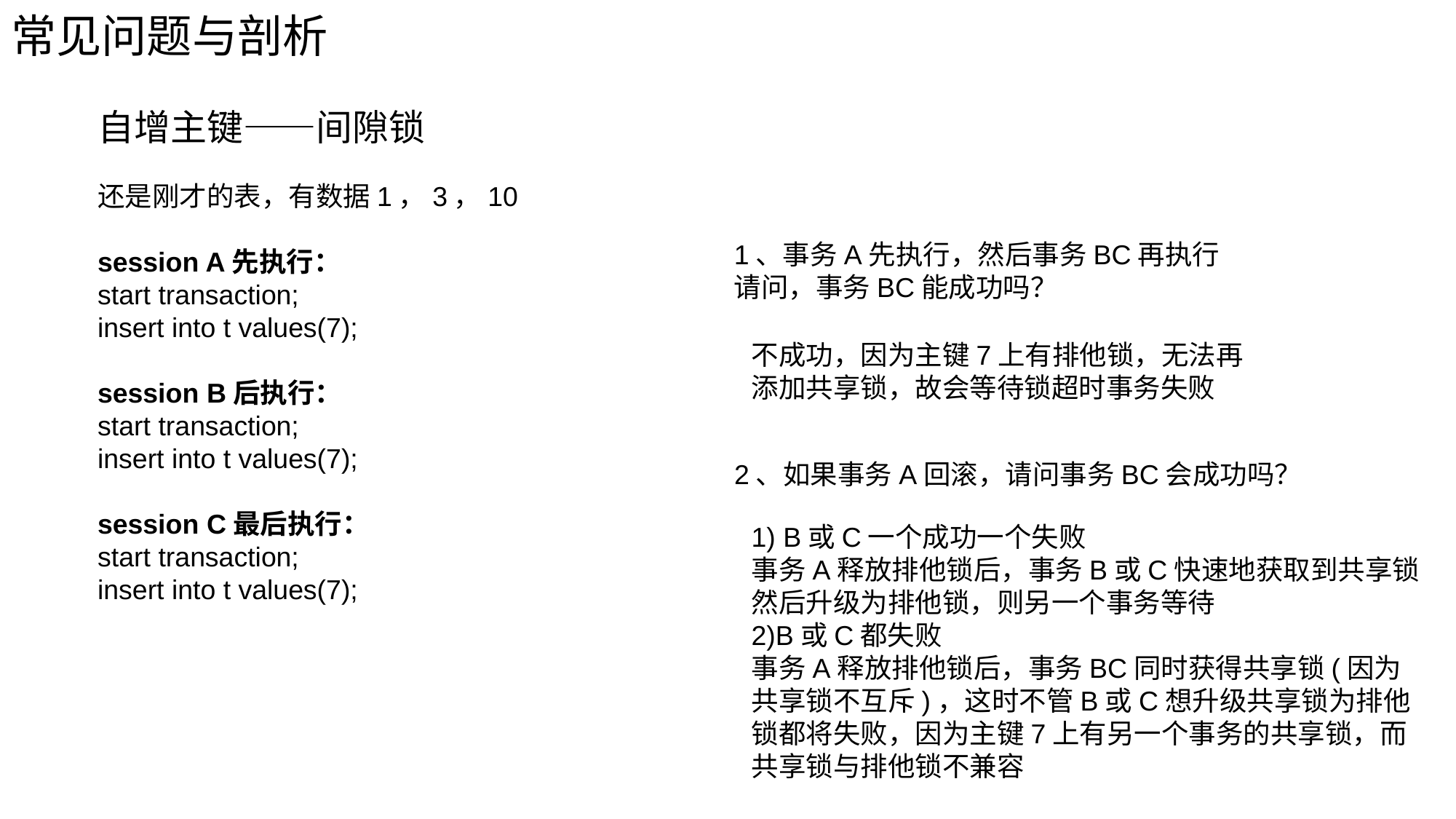

# 常见问题与剖析
自增主键——间隙锁
还是刚才的表，有数据1，3，10

session A先执行：
start transaction;
insert into t values(7);

session B后执行：
start transaction;
insert into t values(7);

session C最后执行：
start transaction;
insert into t values(7);

1、事务A先执行，然后事务BC再执行
请问，事务BC能成功吗？
不成功，因为主键7上有排他锁，无法再添加共享锁，故会等待锁超时事务失败
2、如果事务A回滚，请问事务BC会成功吗？
1) B或C一个成功一个失败
事务A释放排他锁后，事务B或C快速地获取到共享锁然后升级为排他锁，则另一个事务等待
2)B或C都失败
事务A释放排他锁后，事务BC同时获得共享锁(因为共享锁不互斥)，这时不管B或C想升级共享锁为排他锁都将失败，因为主键7上有另一个事务的共享锁，而共享锁与排他锁不兼容